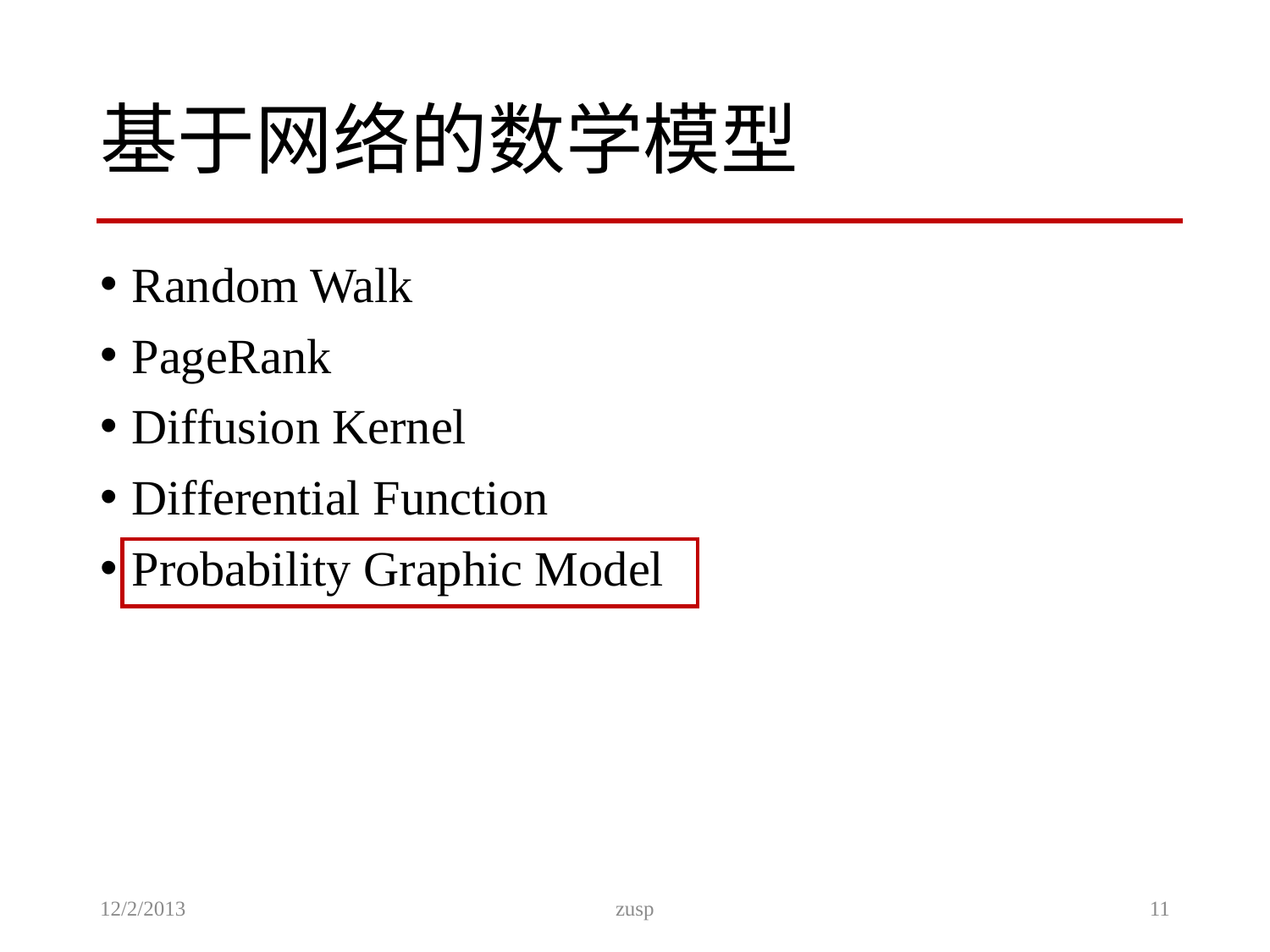

# 基于网络的数学模型
Random Walk
PageRank
Diffusion Kernel
Differential Function
Probability Graphic Model

12/2/2013
zusp
11